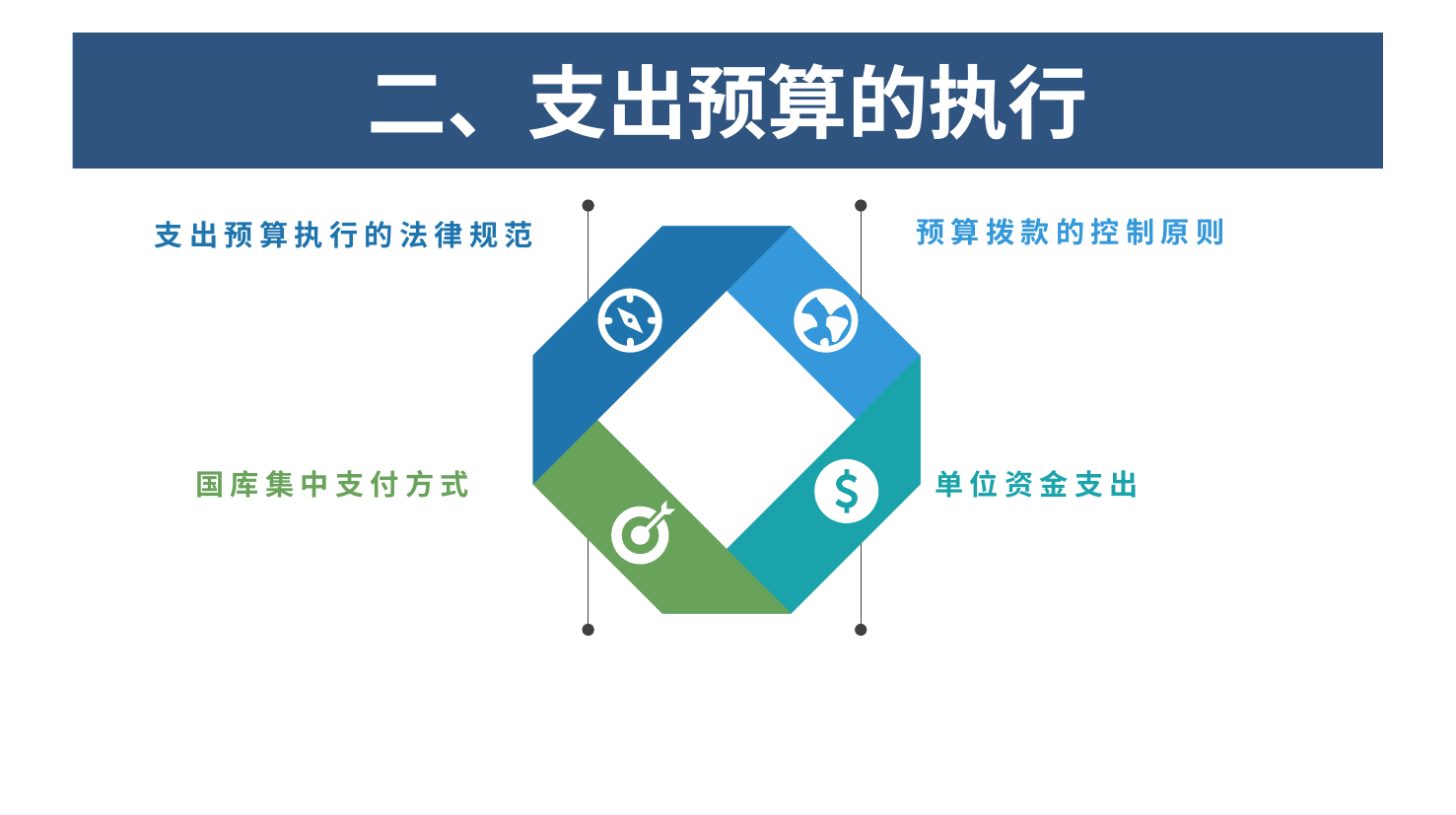

一、预算调整
# 二、支出预算的执行
（二）法定预算调整的范围
预算拨款的控制原则
支出预算执行的法律规范

单位资金支出
国库集中支付方式